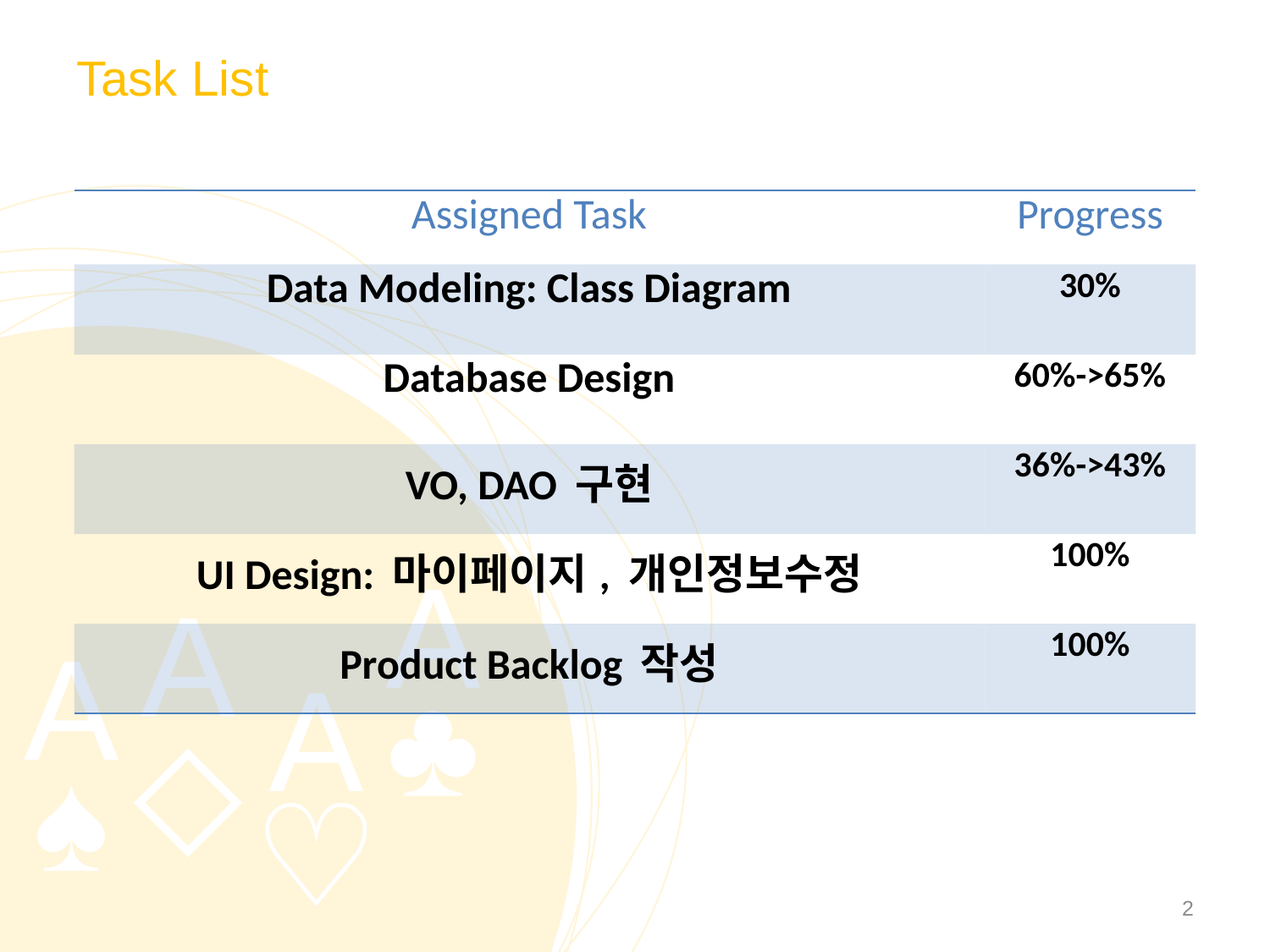

# Task List
| Assigned Task | Progress |
| --- | --- |
| Data Modeling: Class Diagram | 30% |
| Database Design | 60%->65% |
| VO, DAO 구현 | 36%->43% |
| UI Design: 마이페이지, 개인정보수정 | 100% |
| Product Backlog 작성 | 100% |
2